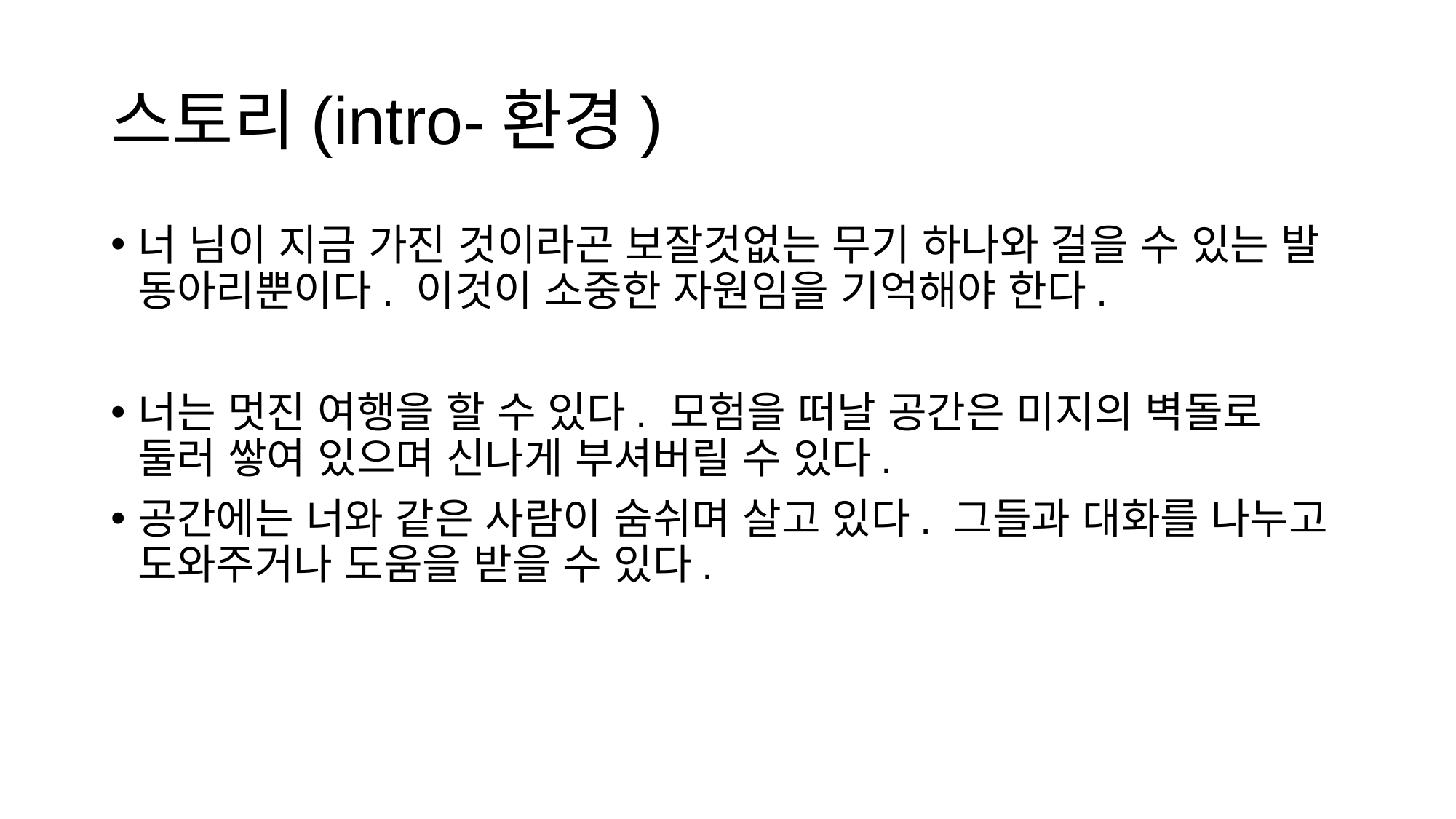

# 스토리(intro-환경)
너 님이 지금 가진 것이라곤 보잘것없는 무기 하나와 걸을 수 있는 발 동아리뿐이다. 이것이 소중한 자원임을 기억해야 한다.

너는 멋진 여행을 할 수 있다. 모험을 떠날 공간은 미지의 벽돌로 둘러 쌓여 있으며 신나게 부셔버릴 수 있다.
공간에는 너와 같은 사람이 숨쉬며 살고 있다. 그들과 대화를 나누고 도와주거나 도움을 받을 수 있다.